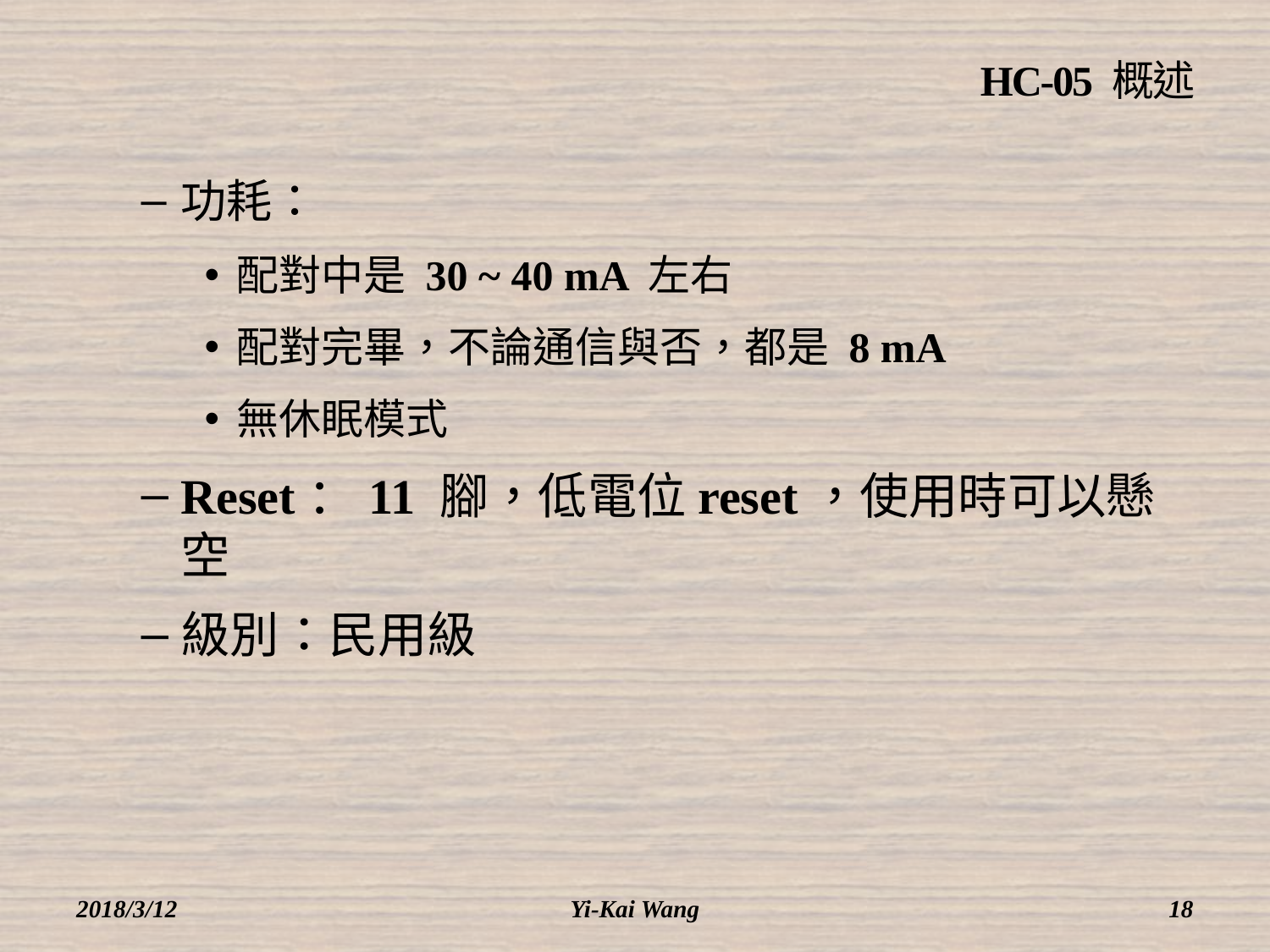

# HC-05 概述
功耗：
配對中是 30 ~ 40 mA 左右
配對完畢，不論通信與否，都是 8 mA
無休眠模式
Reset：11 腳，低電位reset，使用時可以懸空
級別：民用級
2018/3/12
Yi-Kai Wang
18